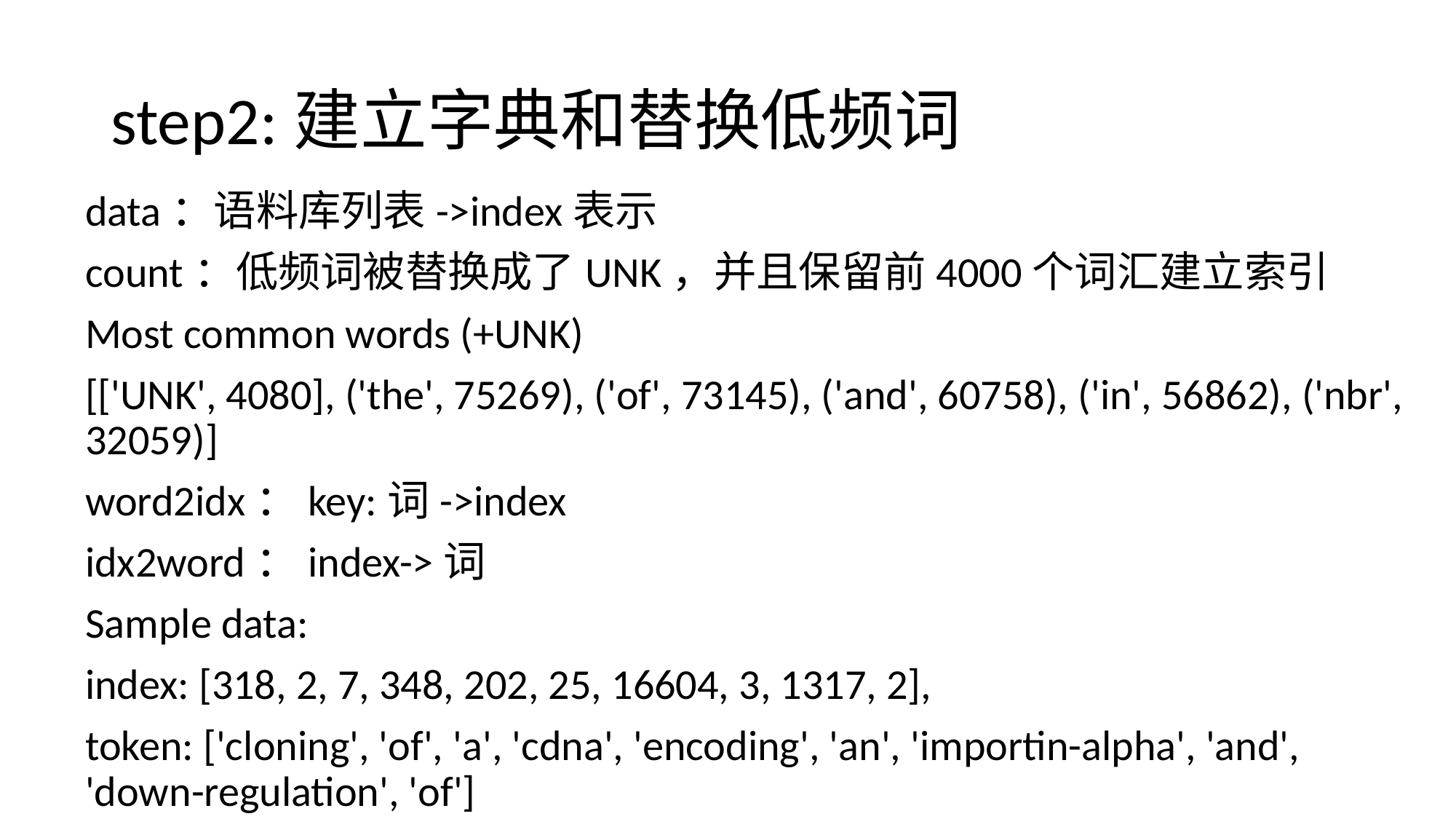

# step2:建立字典和替换低频词
data：语料库列表->index表示
count：低频词被替换成了UNK，并且保留前4000个词汇建立索引
Most common words (+UNK)
[['UNK', 4080], ('the', 75269), ('of', 73145), ('and', 60758), ('in', 56862), ('nbr', 32059)]
word2idx：key:词->index
idx2word：index->词
Sample data:
index: [318, 2, 7, 348, 202, 25, 16604, 3, 1317, 2],
token: ['cloning', 'of', 'a', 'cdna', 'encoding', 'an', 'importin-alpha', 'and', 'down-regulation', 'of']